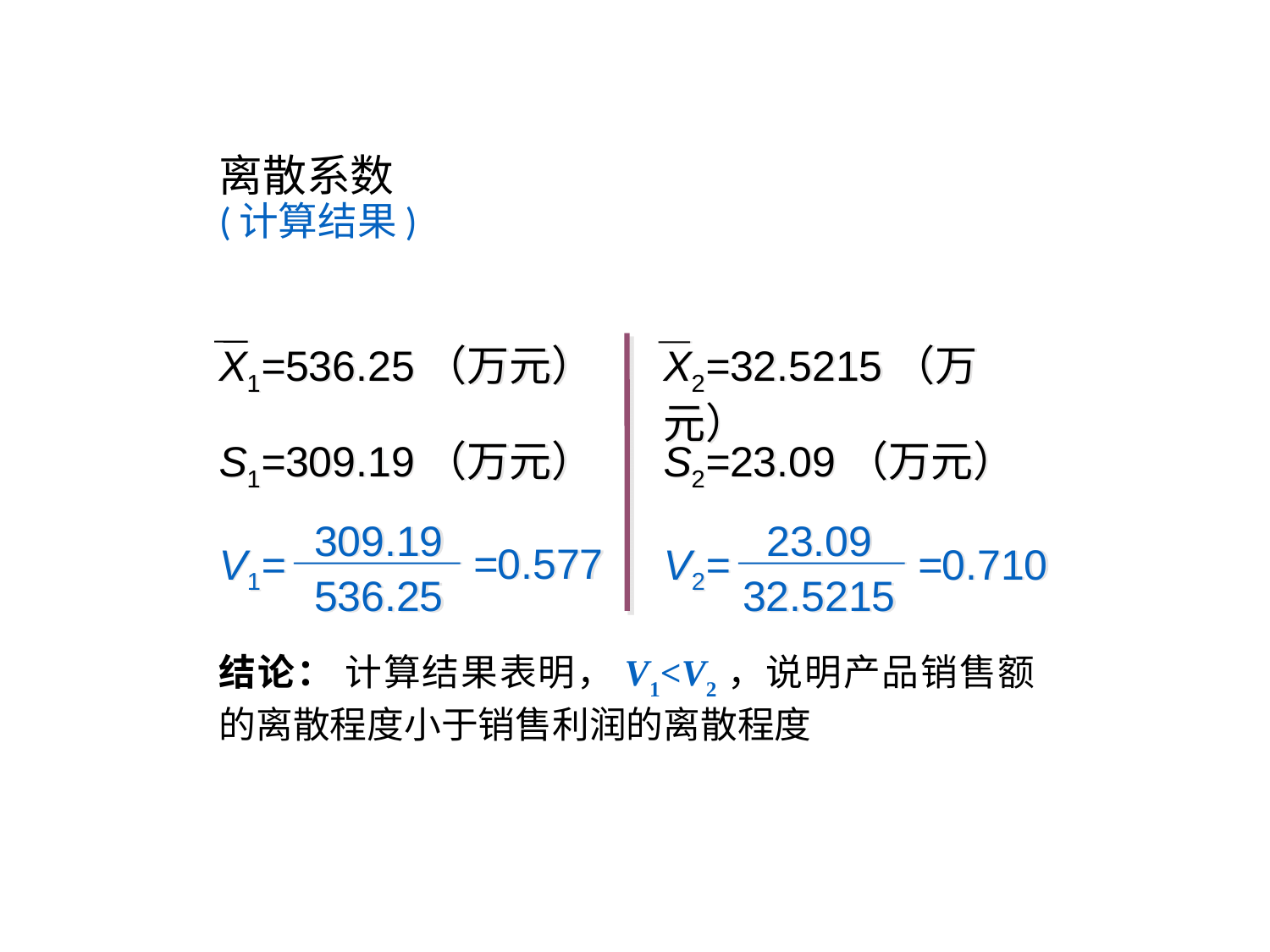

# 离散系数 (计算结果)
X1=536.25（万元）

S1=309.19（万元）
309.19
=0.577
V1=

536.25
X2=32.5215（万元）

S2=23.09（万元）
23.09
V2=
=0.710
32.5215

结论： 计算结果表明，V1<V2，说明产品销售额的离散程度小于销售利润的离散程度